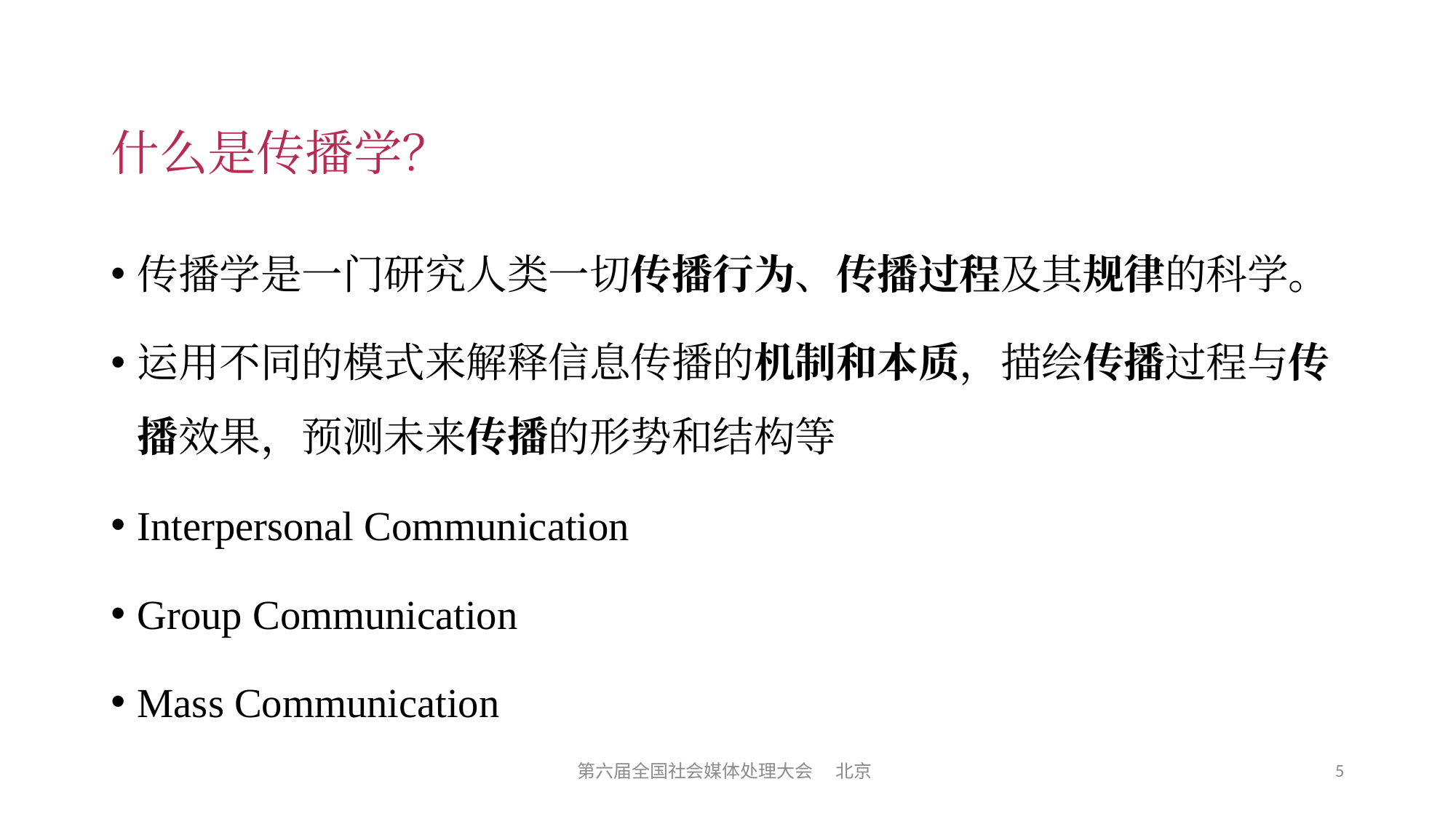

# 什么是传播学？
传播学是一门研究人类一切传播行为、传播过程及其规律的科学。
运用不同的模式来解释信息传播的机制和本质，描绘传播过程与传播效果，预测未来传播的形势和结构等
Interpersonal Communication
Group Communication
Mass Communication
5
第六届全国社会媒体处理大会    北京